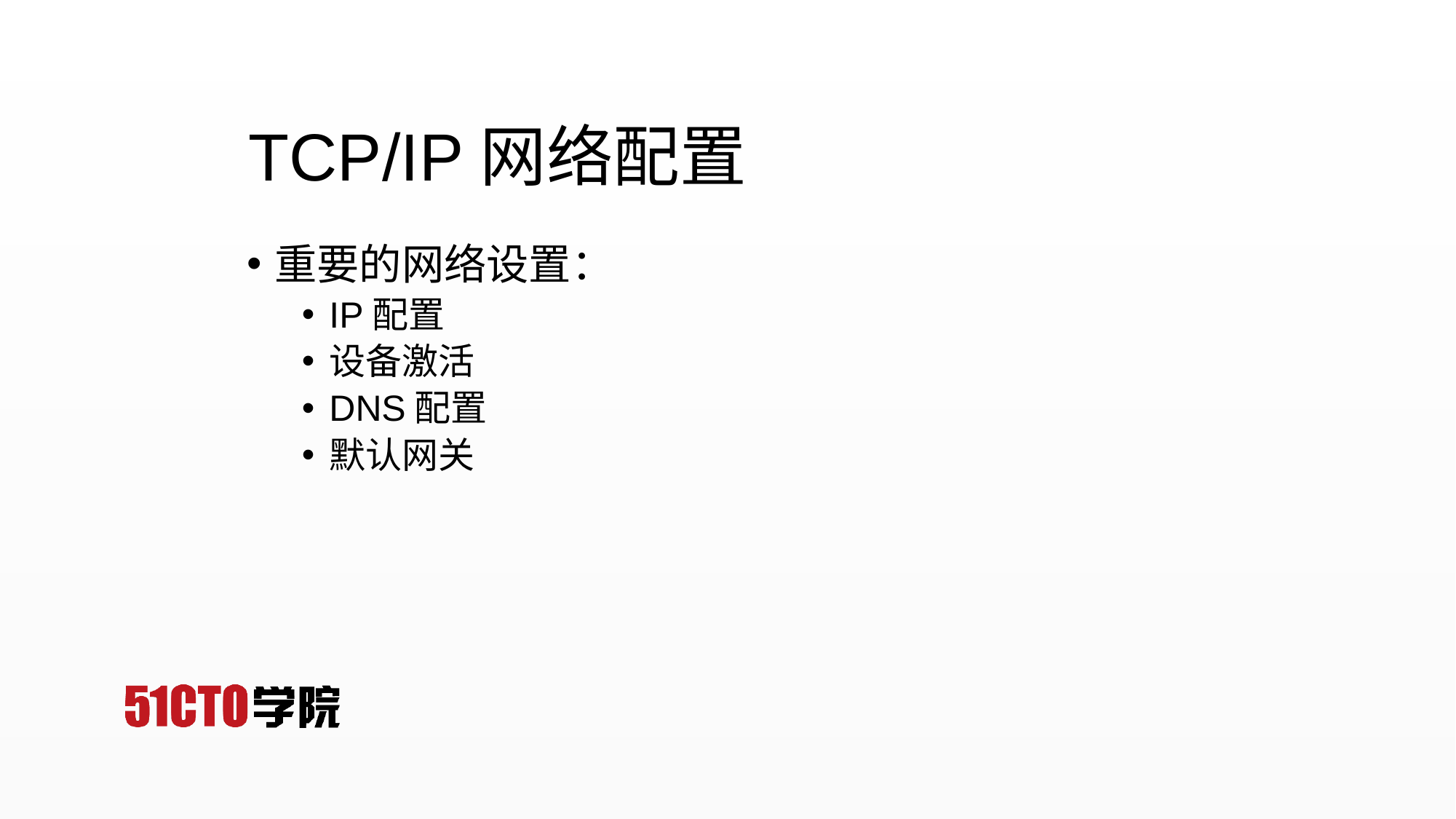

# TCP/IP网络配置
重要的网络设置：
IP配置
设备激活
DNS配置
默认网关